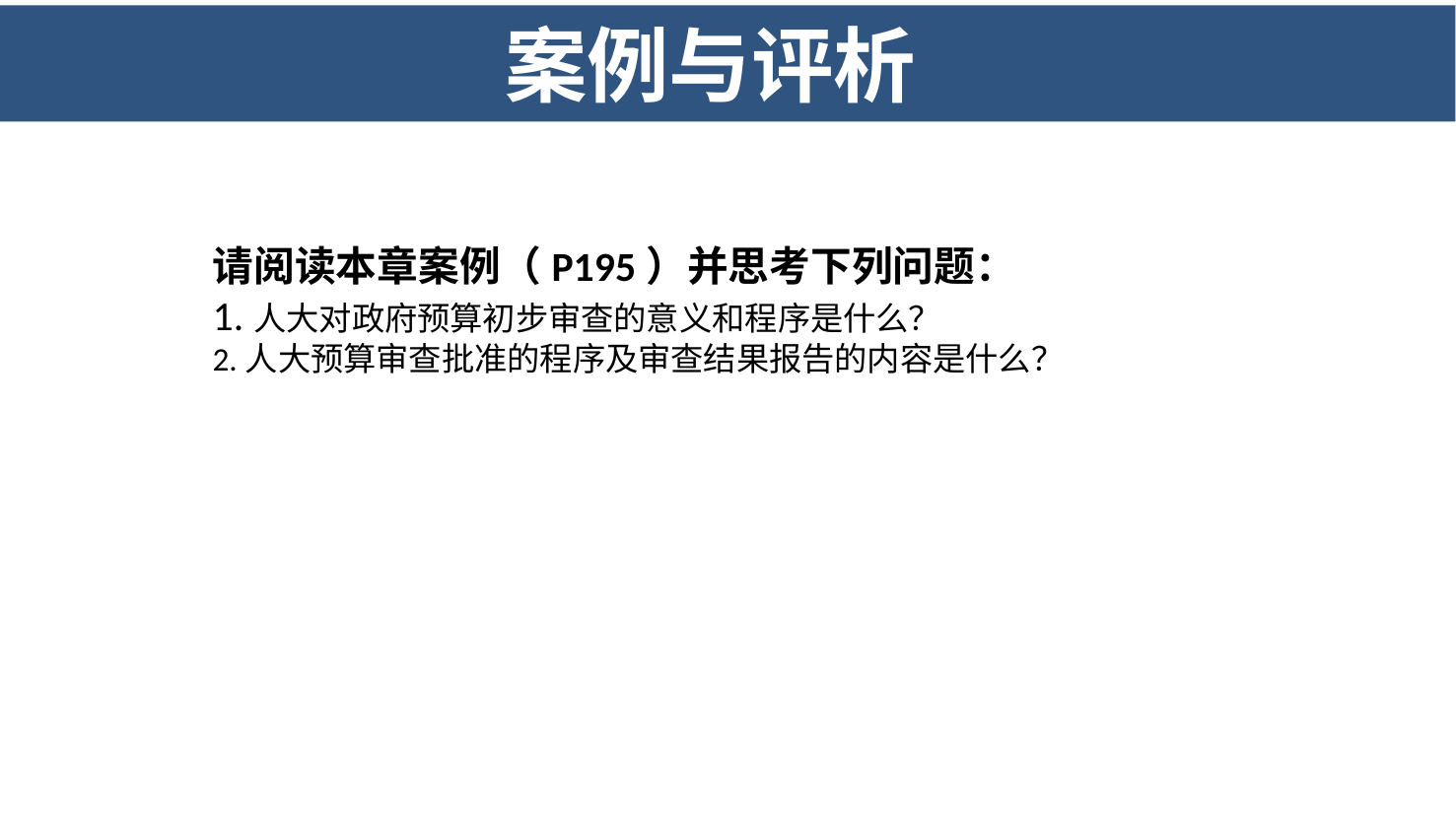

一、典型国家预算审批的特点
一、典型国家预算审批的特点
案例与评析
一、典型国家预算审批的特点
请阅读本章案例（P195）并思考下列问题：
1.人大对政府预算初步审查的意义和程序是什么？
2.人大预算审查批准的程序及审查结果报告的内容是什么？